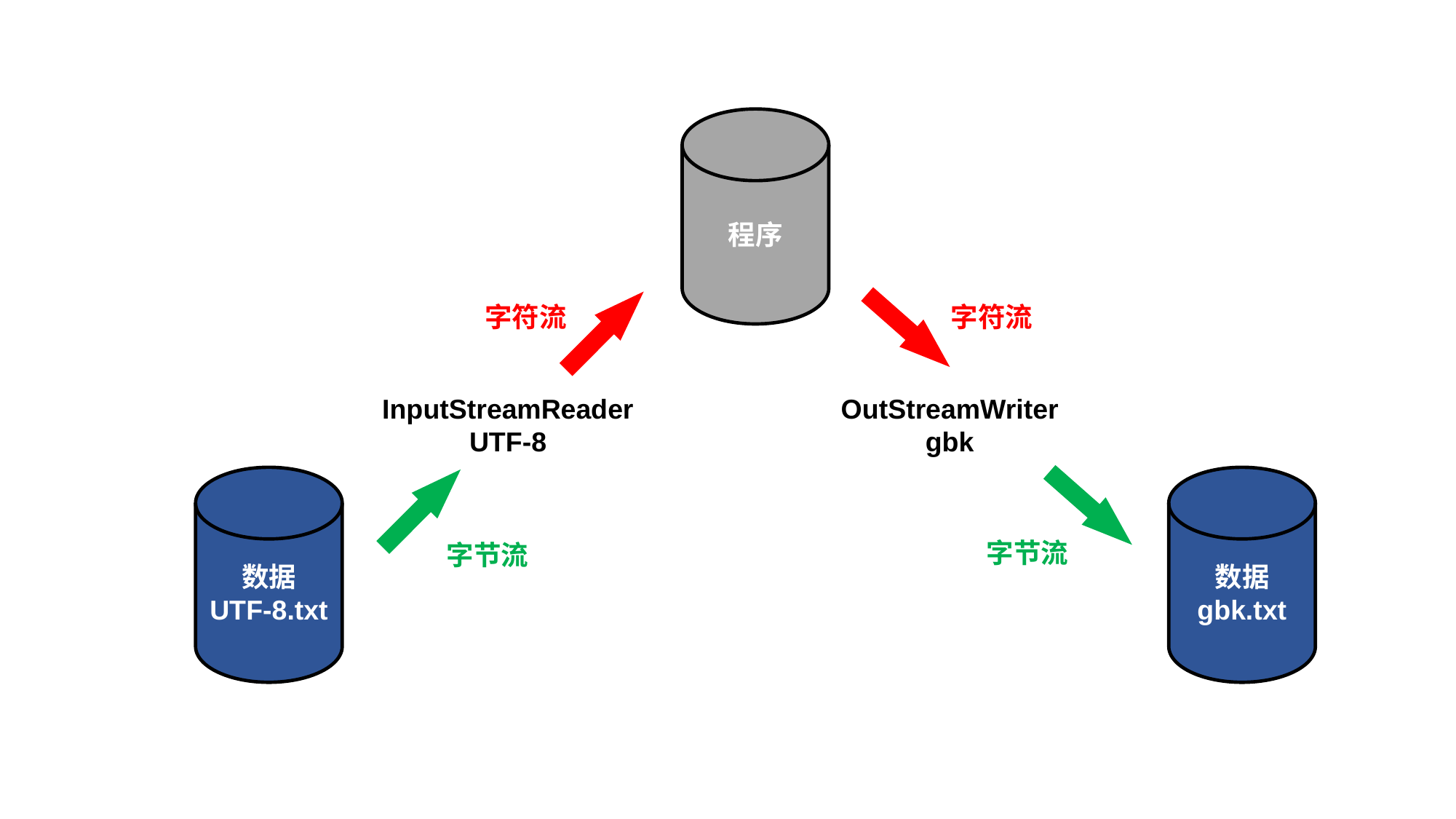

程序

字符流
字符流
InputStreamReader
UTF-8
OutStreamWriter
gbk

数据
UTF-8.txt
数据
gbk.txt
字节流
字节流